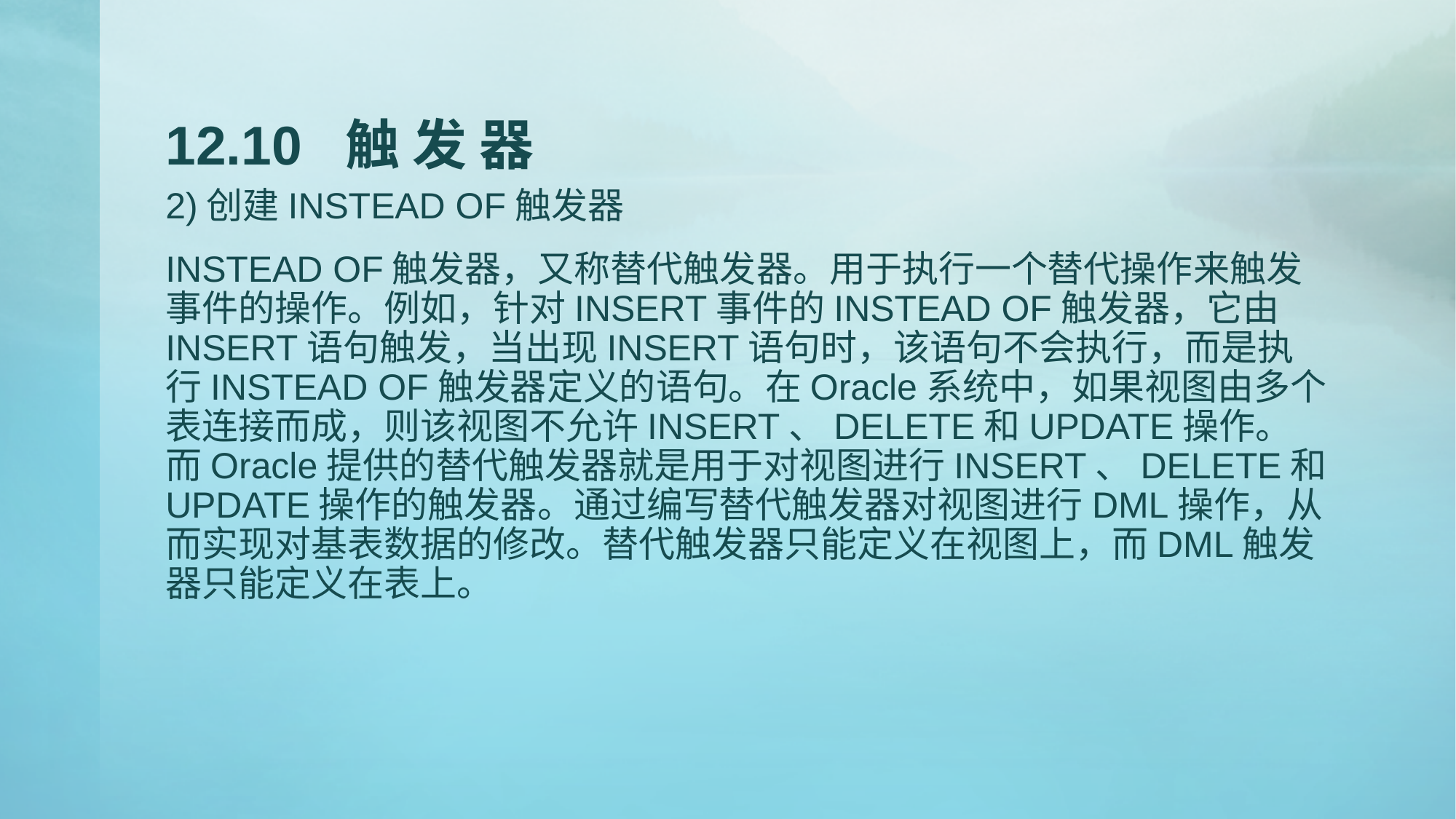

# 12.10  触 发 器
2)创建INSTEAD OF触发器
INSTEAD OF触发器，又称替代触发器。用于执行一个替代操作来触发事件的操作。例如，针对INSERT事件的INSTEAD OF触发器，它由INSERT语句触发，当出现INSERT语句时，该语句不会执行，而是执行INSTEAD OF触发器定义的语句。在Oracle系统中，如果视图由多个表连接而成，则该视图不允许INSERT、DELETE和UPDATE操作。而Oracle提供的替代触发器就是用于对视图进行INSERT、DELETE和UPDATE操作的触发器。通过编写替代触发器对视图进行DML操作，从而实现对基表数据的修改。替代触发器只能定义在视图上，而DML触发器只能定义在表上。